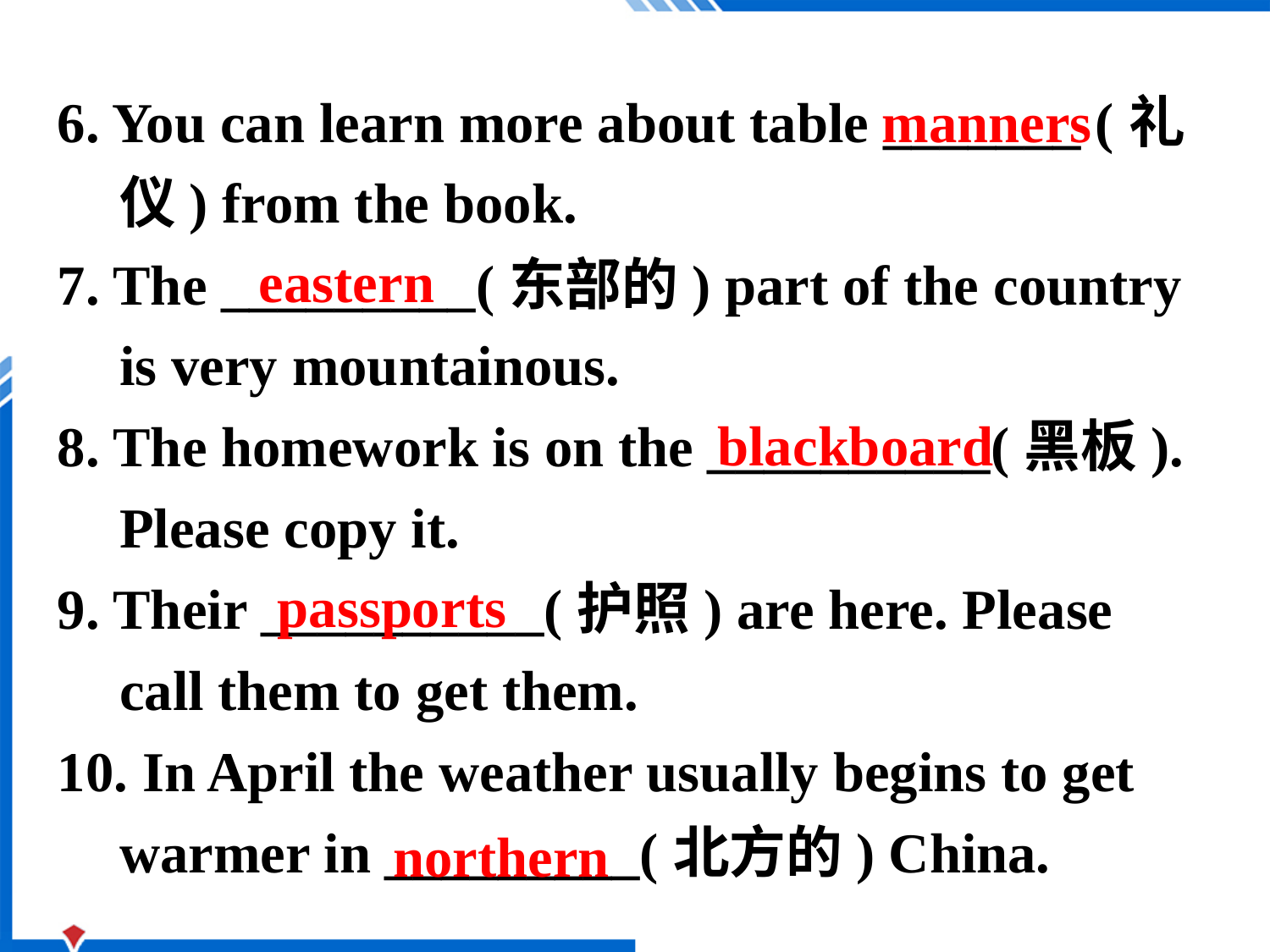

6. You can learn more about table _______ (礼仪) from the book.
7. The _________(东部的) part of the country is very mountainous.
8. The homework is on the __________(黑板). Please copy it.
9. Their __________(护照) are here. Please call them to get them.
10. In April the weather usually begins to get warmer in _________(北方的) China.
manners
eastern
blackboard
passports
northern